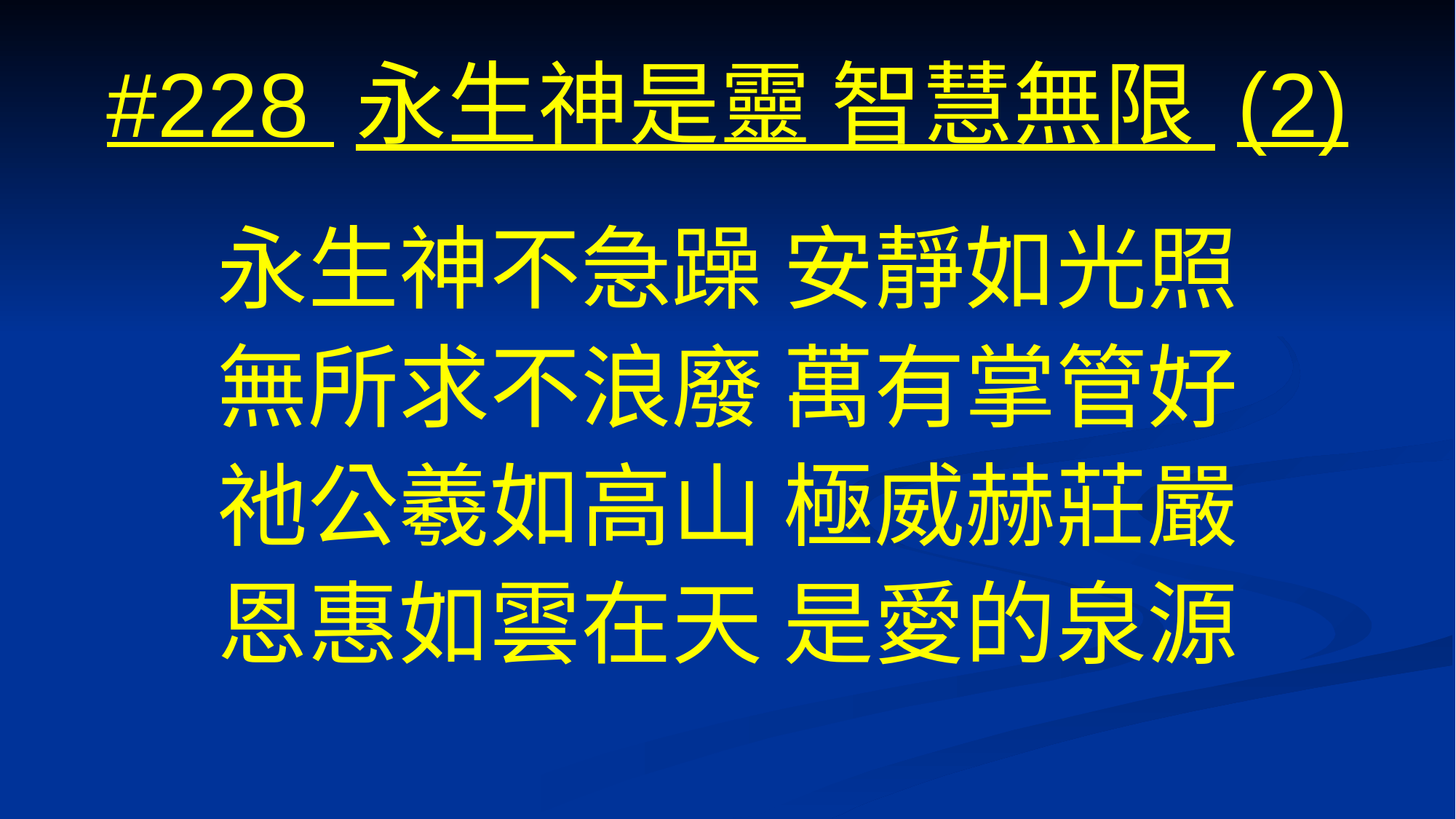

# #228 永生神是靈 智慧無限 (2)
永生神不急躁 安靜如光照
無所求不浪廢 萬有掌管好
祂公羲如高山 極威赫莊嚴
恩惠如雲在天 是愛的泉源